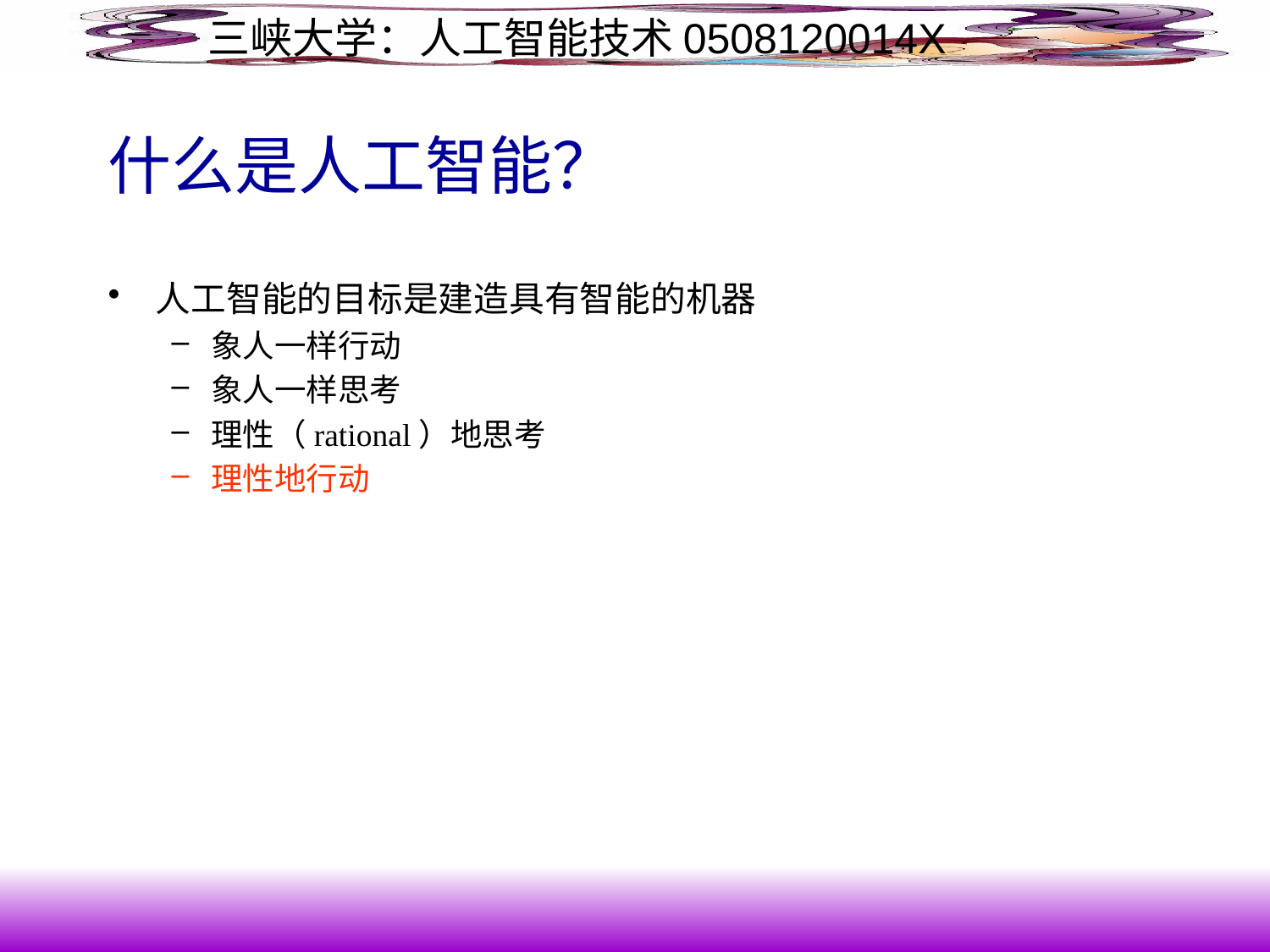

# 什么是人工智能？
人工智能的目标是建造具有智能的机器
象人一样行动
象人一样思考
理性（rational）地思考
理性地行动